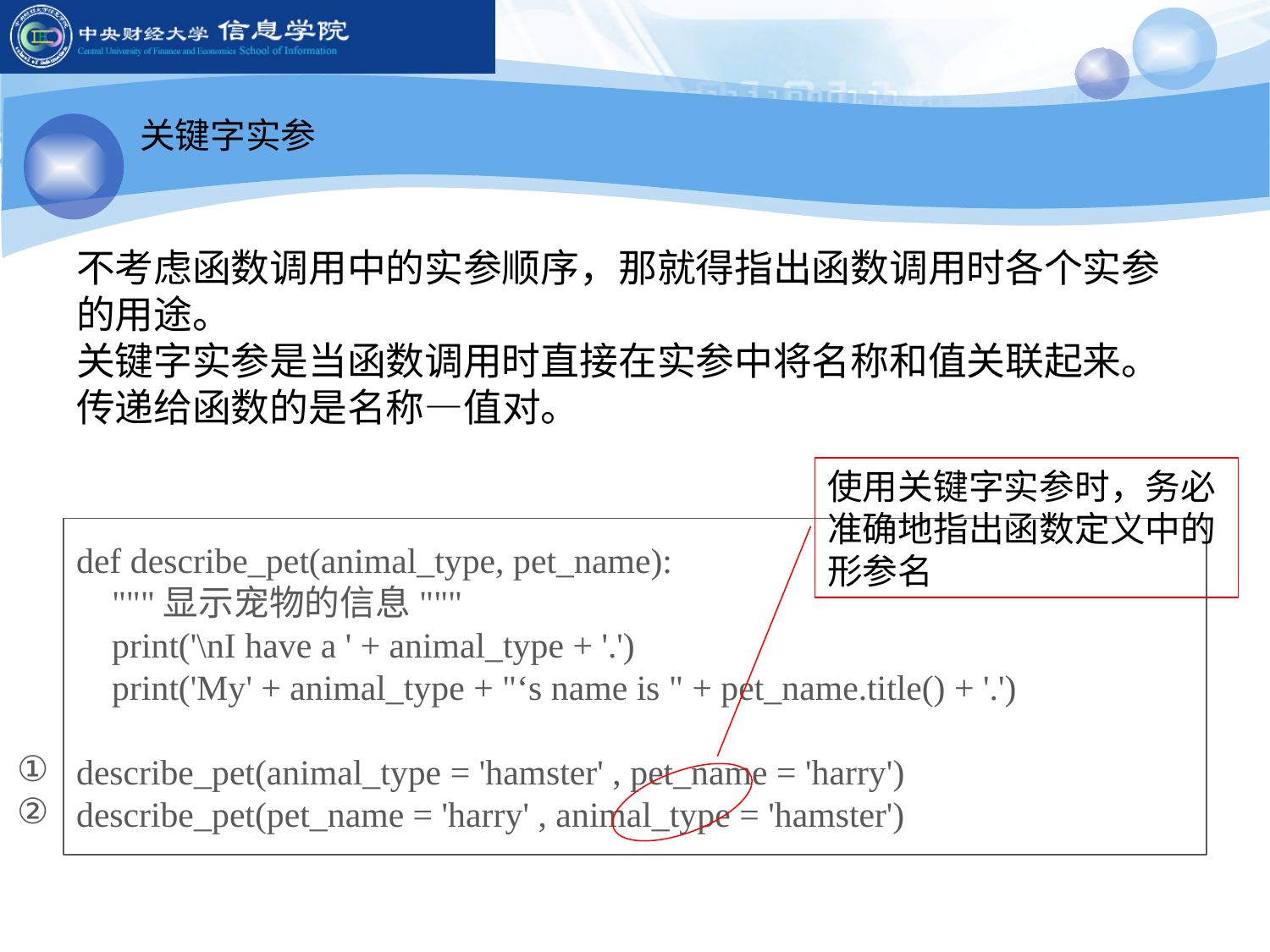

关键字实参
不考虑函数调用中的实参顺序，那就得指出函数调用时各个实参的用途。
关键字实参是当函数调用时直接在实参中将名称和值关联起来。传递给函数的是名称—值对。

使用关键字实参时，务必准确地指出函数定义中的形参名
def describe_pet(animal_type, pet_name):
    """显示宠物的信息"""
    print('\nI have a ' + animal_type + '.')
    print('My' + animal_type + "‘s name is " + pet_name.title() + '.')

describe_pet(animal_type = 'hamster' , pet_name = 'harry')
describe_pet(pet_name = 'harry' , animal_type = 'hamster')

①
②